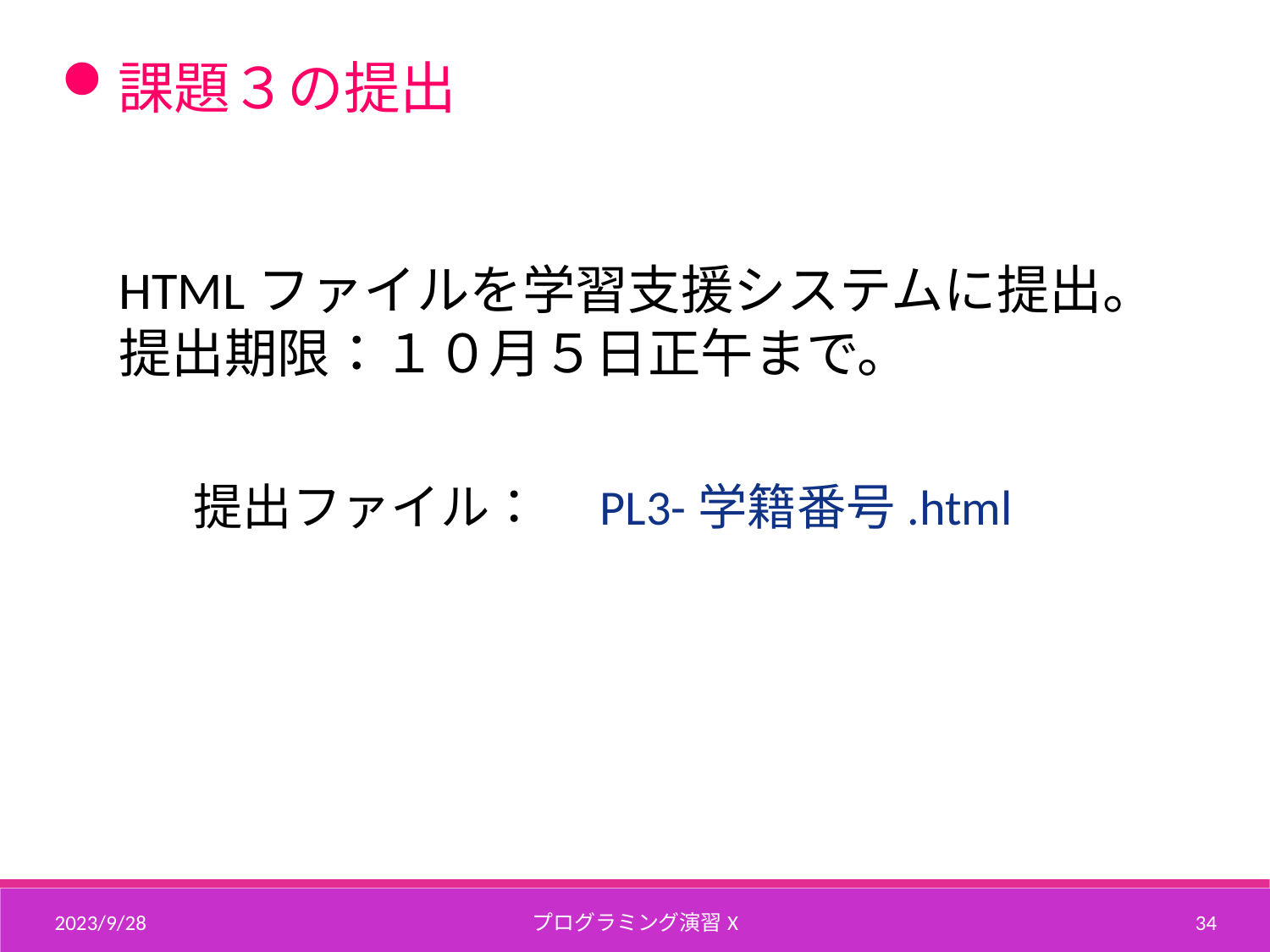

課題３の提出

HTMLファイルを学習支援システムに提出。
提出期限：１０月５日正午まで。

提出ファイル：　PL3-学籍番号.html
2023/9/28
プログラミング演習X
34